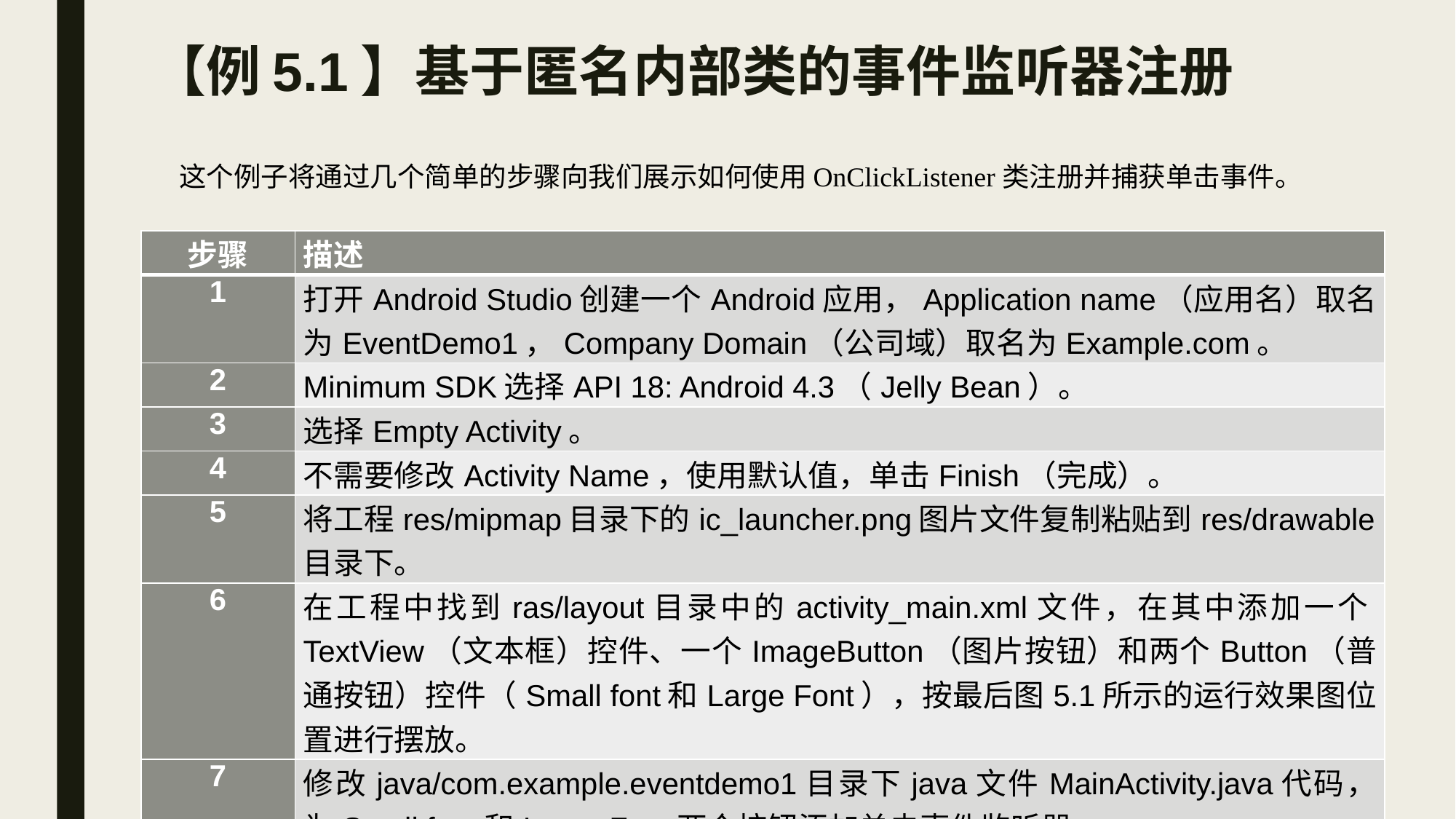

# 【例5.1】基于匿名内部类的事件监听器注册
这个例子将通过几个简单的步骤向我们展示如何使用OnClickListener类注册并捕获单击事件。
| 步骤 | 描述 |
| --- | --- |
| 1 | 打开Android Studio创建一个Android应用，Application name（应用名）取名为EventDemo1，Company Domain（公司域）取名为Example.com。 |
| 2 | Minimum SDK选择API 18: Android 4.3（Jelly Bean）。 |
| 3 | 选择Empty Activity。 |
| 4 | 不需要修改Activity Name，使用默认值，单击Finish（完成）。 |
| 5 | 将工程res/mipmap目录下的ic\_launcher.png图片文件复制粘贴到res/drawable目录下。 |
| 6 | 在工程中找到ras/layout目录中的activity\_main.xml文件，在其中添加一个TextView（文本框）控件、一个ImageButton（图片按钮）和两个Button（普通按钮）控件（Small font和Large Font），按最后图5.1所示的运行效果图位置进行摆放。 |
| 7 | 修改java/com.example.eventdemo1目录下java文件MainActivity.java代码，为Small font和Large Font两个按钮添加单击事件监听器。 |